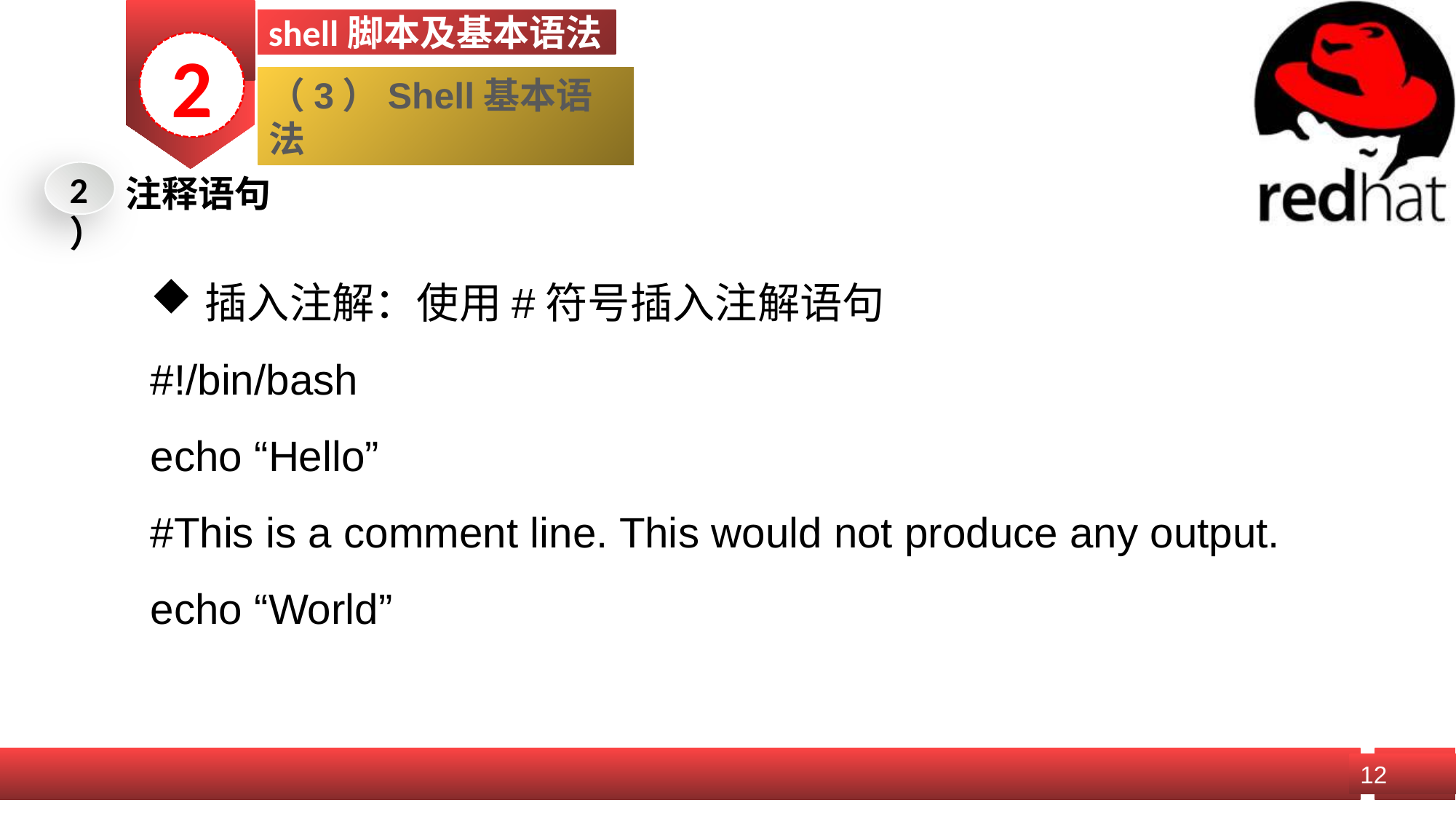

shell脚本及基本语法
2
（3）Shell基本语法
2）

注释语句
插入注解：使用#符号插入注解语句
#!/bin/bash
echo “Hello”
#This is a comment line. This would not produce any output.
echo “World”